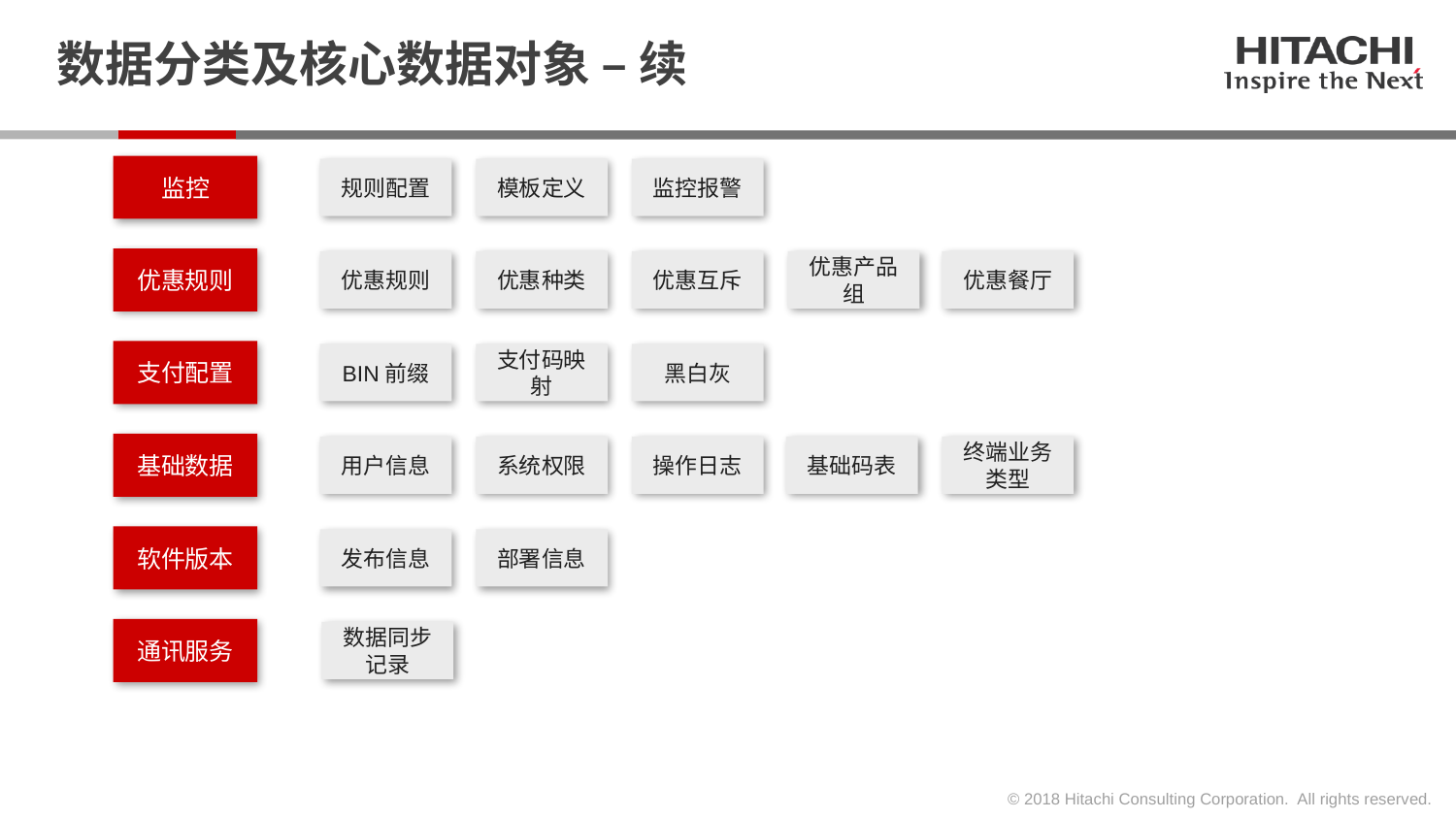

# 数据分类及核心数据对象 – 续
监控
规则配置
模板定义
监控报警
优惠规则
优惠规则
优惠种类
优惠互斥
优惠产品组
优惠餐厅
支付配置
BIN前缀
支付码映射
黑白灰
基础数据
用户信息
系统权限
操作日志
基础码表
终端业务类型
软件版本
发布信息
部署信息
通讯服务
数据同步记录